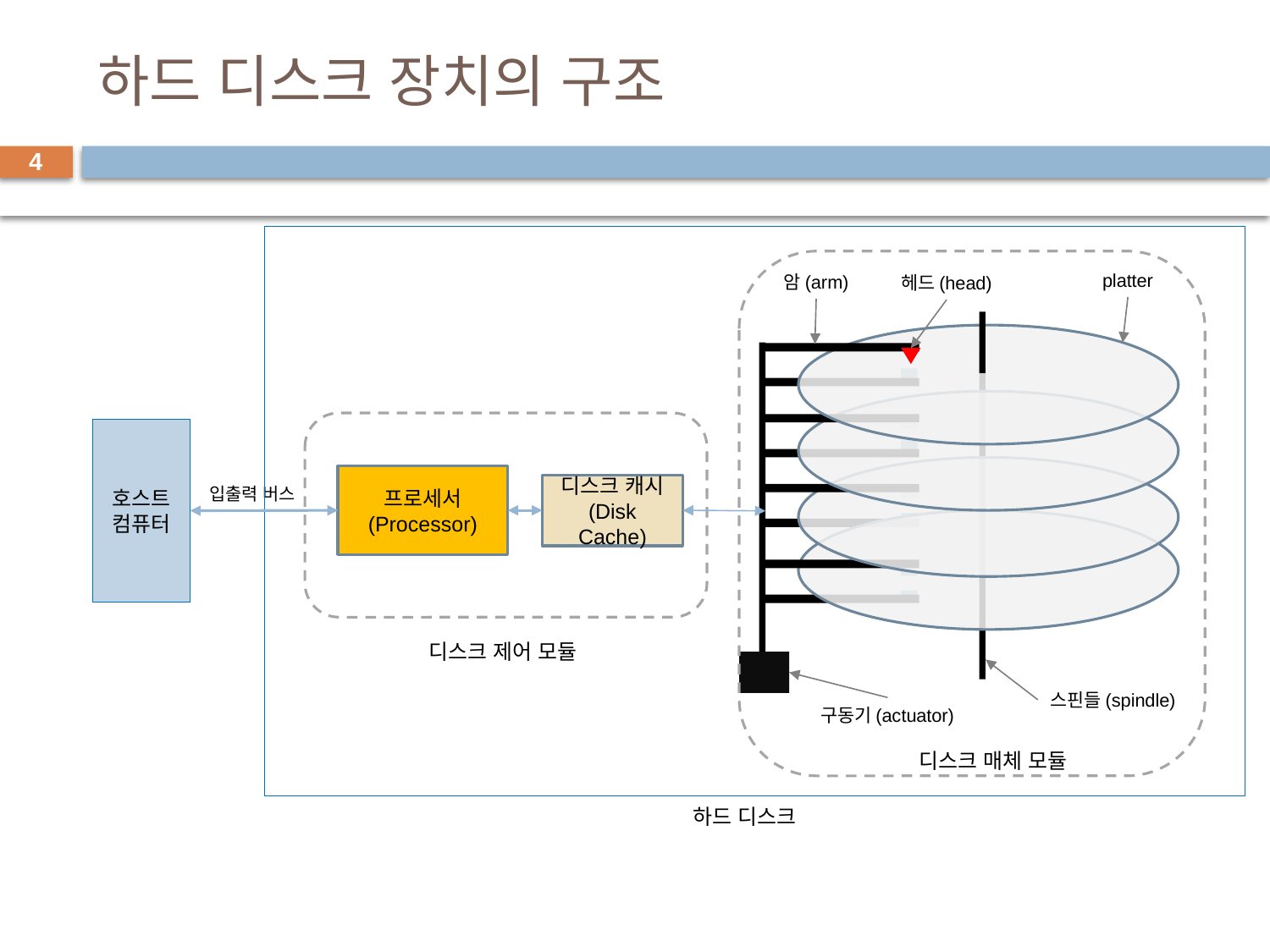

# 하드 디스크 장치의 구조
4

platter
암(arm)
헤드(head)

호스트
컴퓨터

프로세서
(Processor)
디스크 캐시
(Disk Cache)
입출력 버스

디스크 제어 모듈

스핀들(spindle)
구동기(actuator)
디스크 매체 모듈
하드 디스크